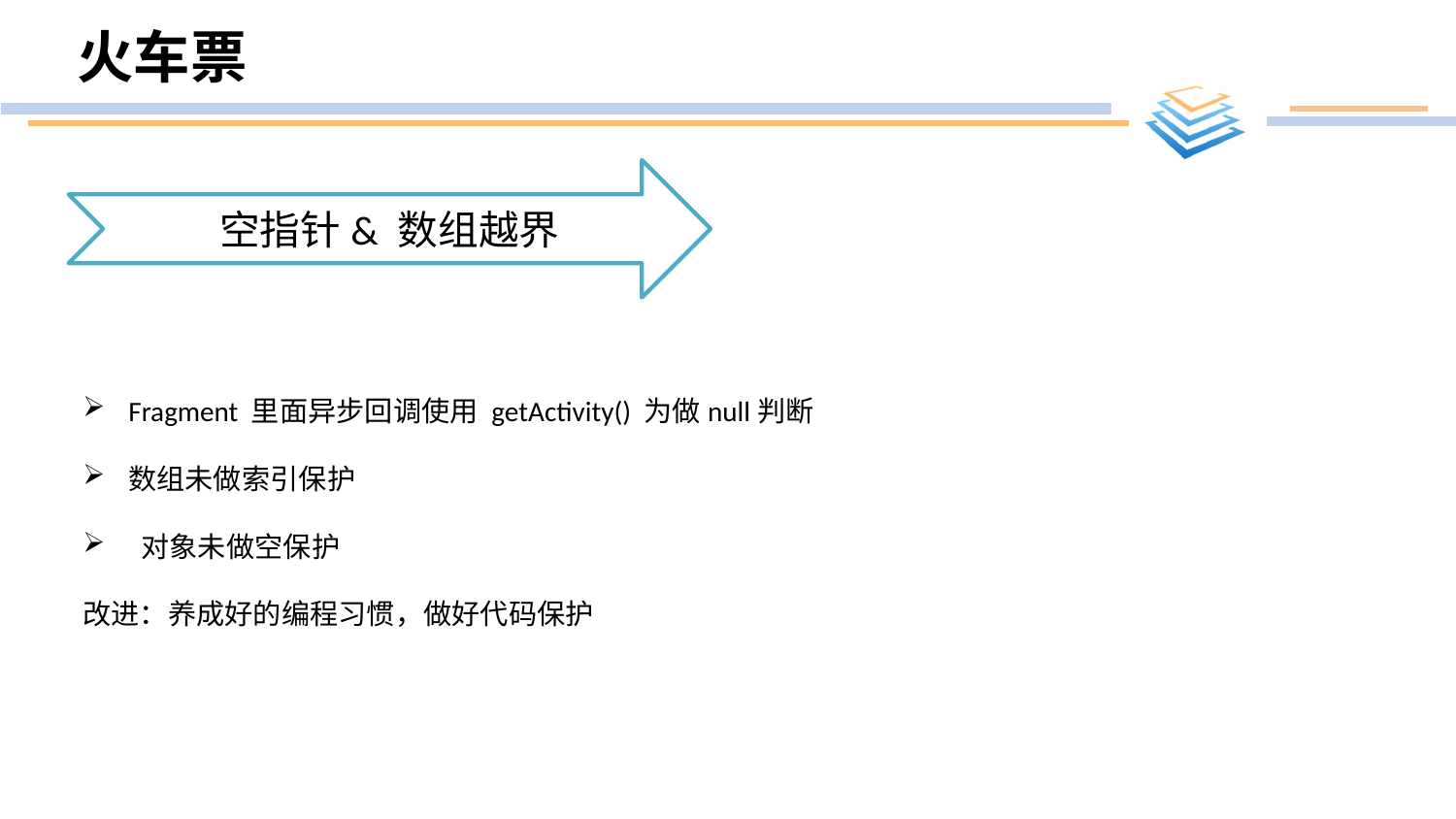

# 火车票
空指针& 数组越界

Fragment 里面异步回调使用 getActivity() 为做null判断

数组未做索引保护

 对象未做空保护

改进：养成好的编程习惯，做好代码保护